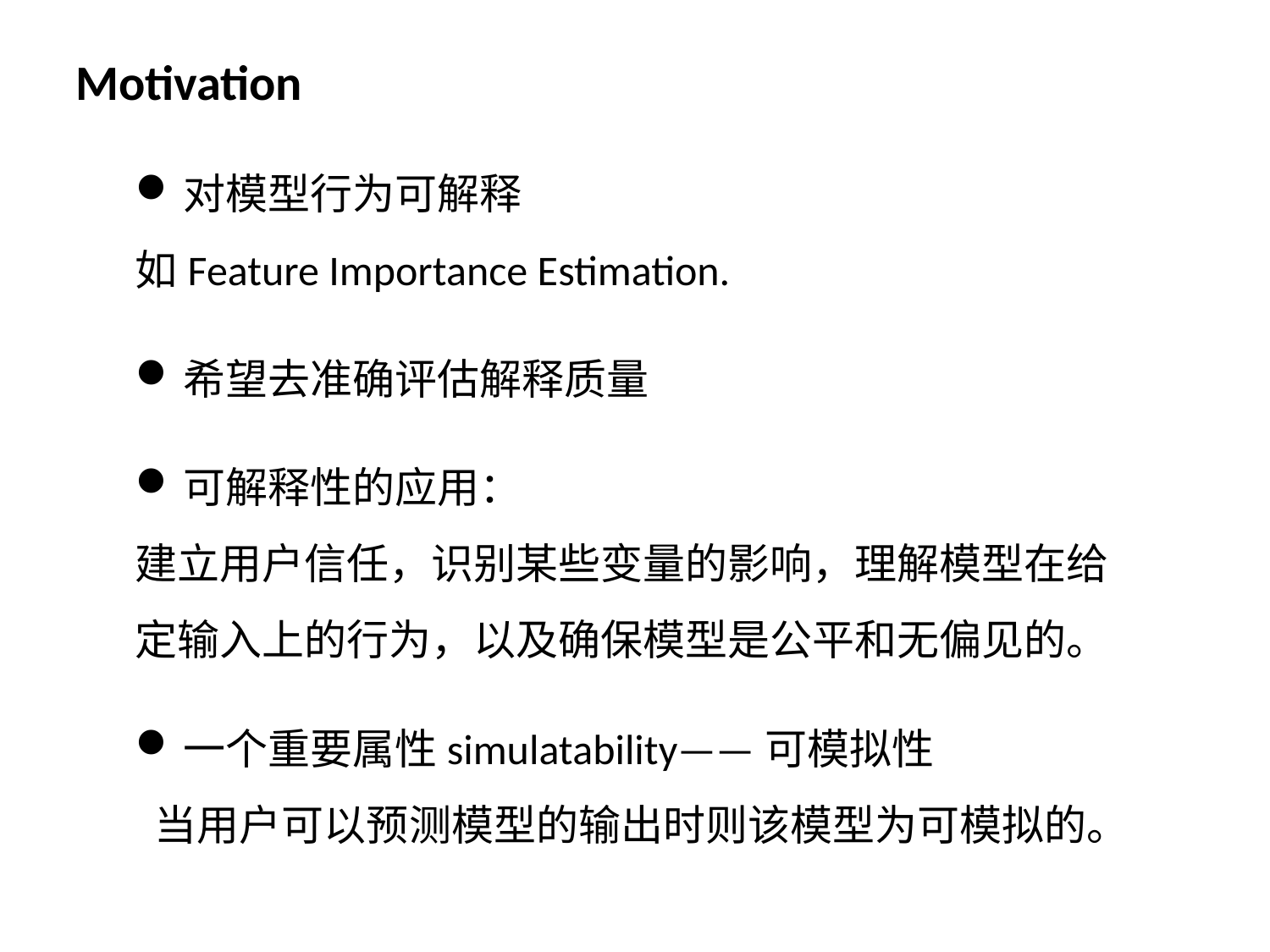

Motivation
对模型行为可解释
如Feature Importance Estimation.
希望去准确评估解释质量
可解释性的应用：
建立用户信任，识别某些变量的影响，理解模型在给定输入上的行为，以及确保模型是公平和无偏见的。
一个重要属性simulatability——可模拟性
 当用户可以预测模型的输出时则该模型为可模拟的。